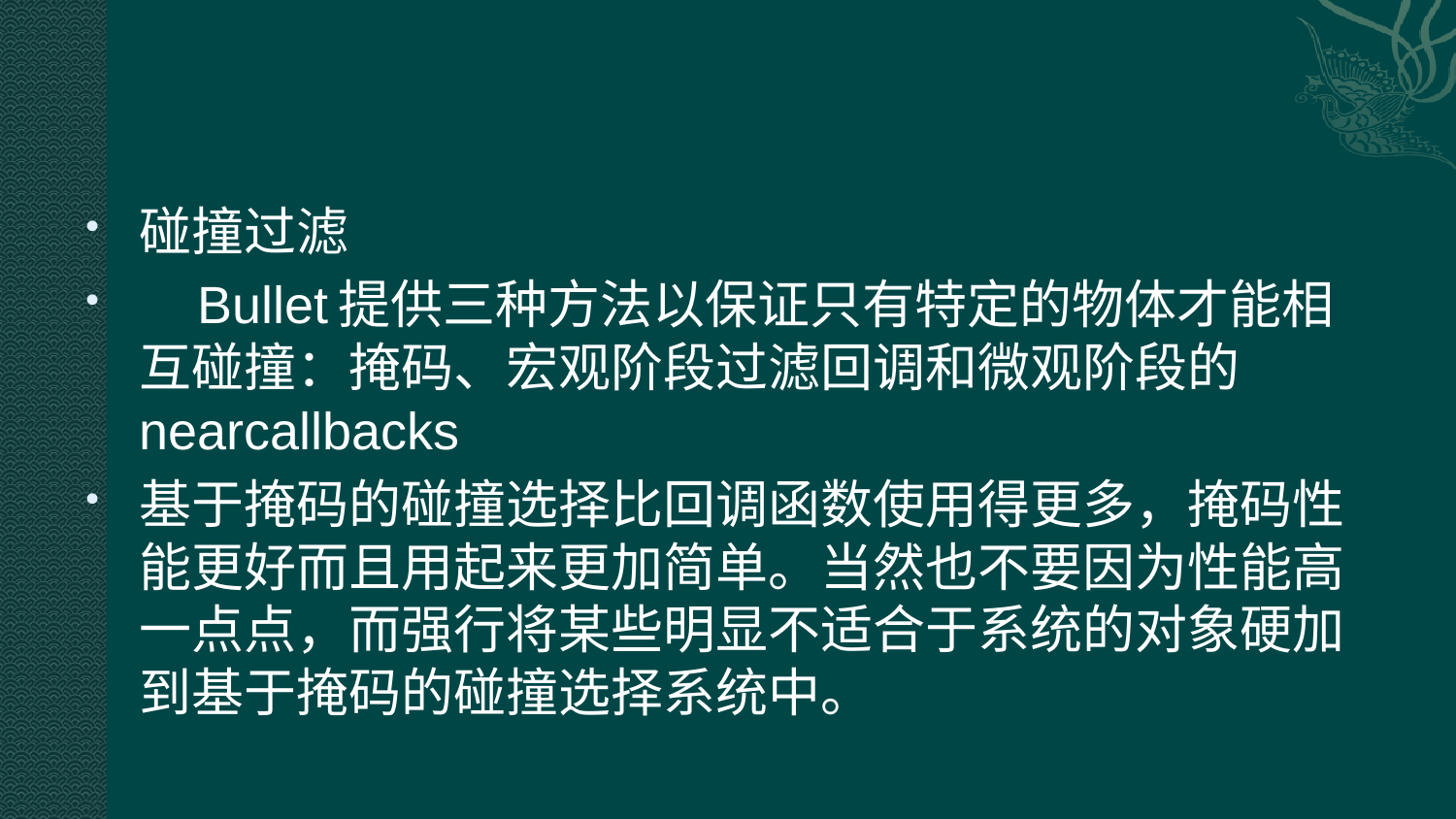

#
碰撞过滤
    Bullet提供三种方法以保证只有特定的物体才能相互碰撞：掩码、宏观阶段过滤回调和微观阶段的nearcallbacks
基于掩码的碰撞选择比回调函数使用得更多，掩码性能更好而且用起来更加简单。当然也不要因为性能高一点点，而强行将某些明显不适合于系统的对象硬加到基于掩码的碰撞选择系统中。